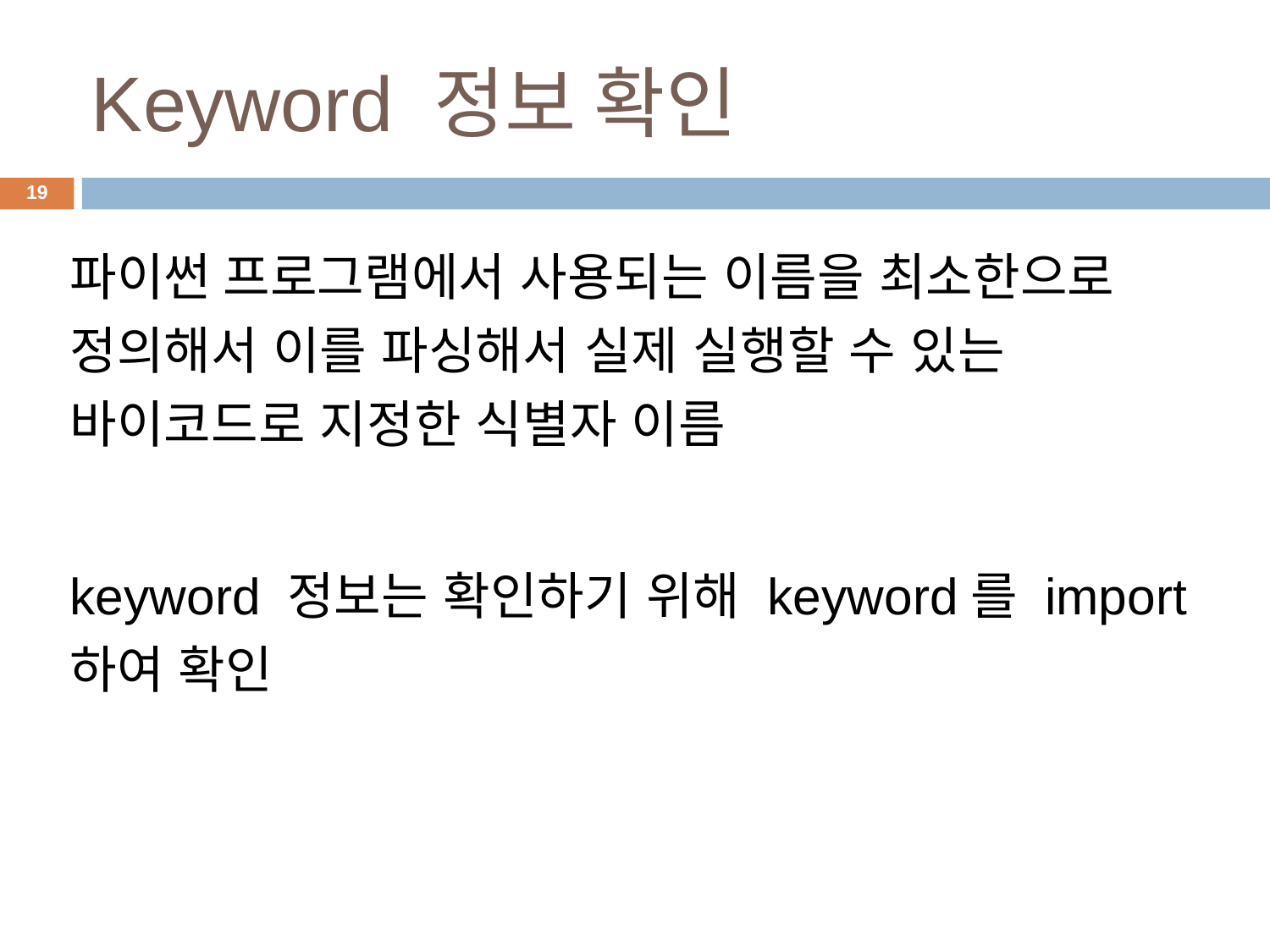

# Keyword 정보 확인
19
파이썬 프로그램에서 사용되는 이름을 최소한으로 정의해서 이를 파싱해서 실제 실행할 수 있는 바이코드로 지정한 식별자 이름

keyword 정보는 확인하기 위해 keyword를 import하여 확인